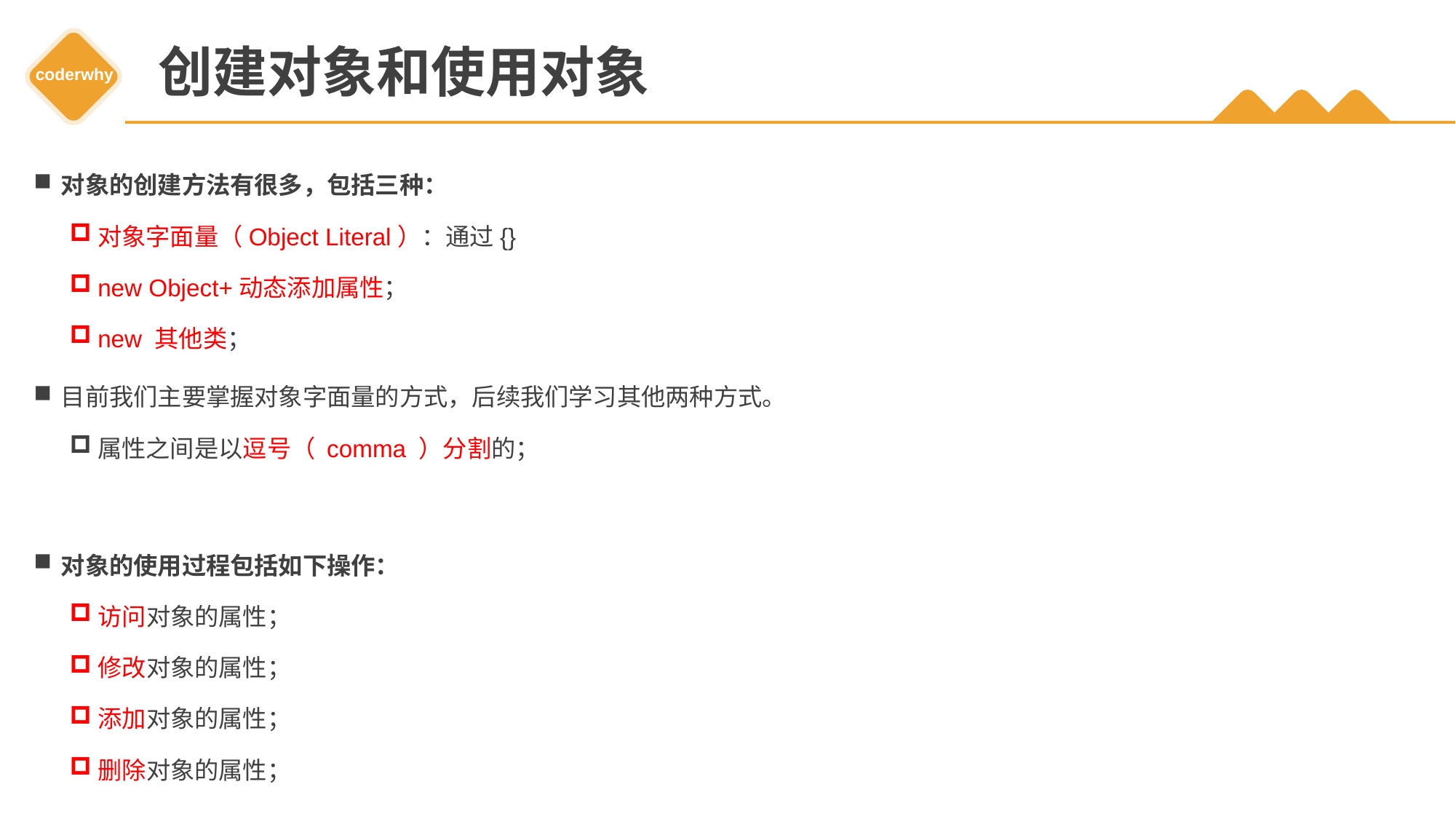

# 创建对象和使用对象
对象的创建方法有很多，包括三种：
对象字面量（Object Literal）：通过{}
new Object+动态添加属性；
new 其他类；
目前我们主要掌握对象字面量的方式，后续我们学习其他两种方式。
属性之间是以逗号（ comma ）分割的；

对象的使用过程包括如下操作：
访问对象的属性；
修改对象的属性；
添加对象的属性；
删除对象的属性；